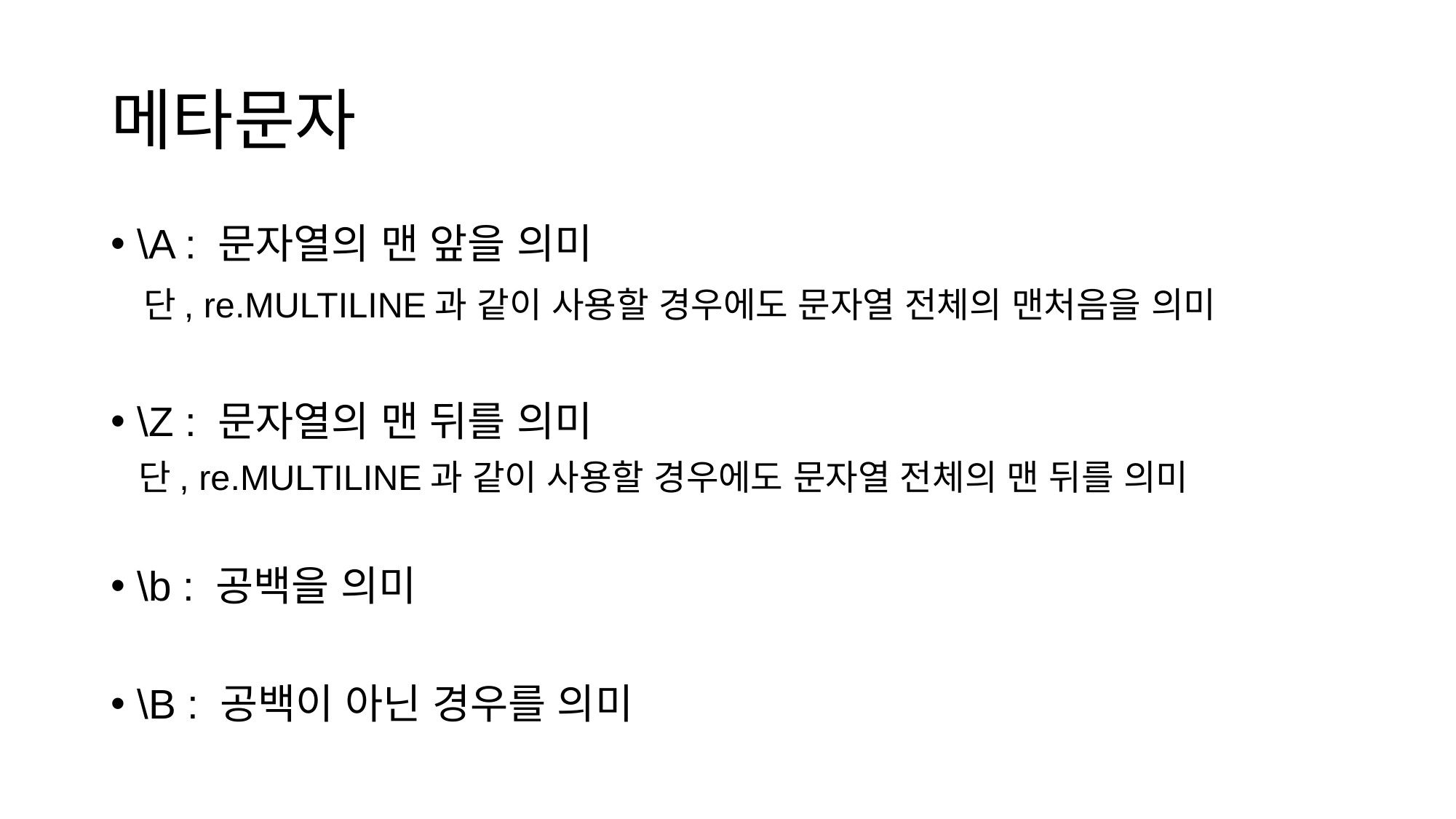

# 메타문자
\A : 문자열의 맨 앞을 의미
  단, re.MULTILINE과 같이 사용할 경우에도 문자열 전체의 맨처음을 의미

\Z : 문자열의 맨 뒤를 의미
  단, re.MULTILINE과 같이 사용할 경우에도 문자열 전체의 맨 뒤를 의미

\b : 공백을 의미

\B : 공백이 아닌 경우를 의미